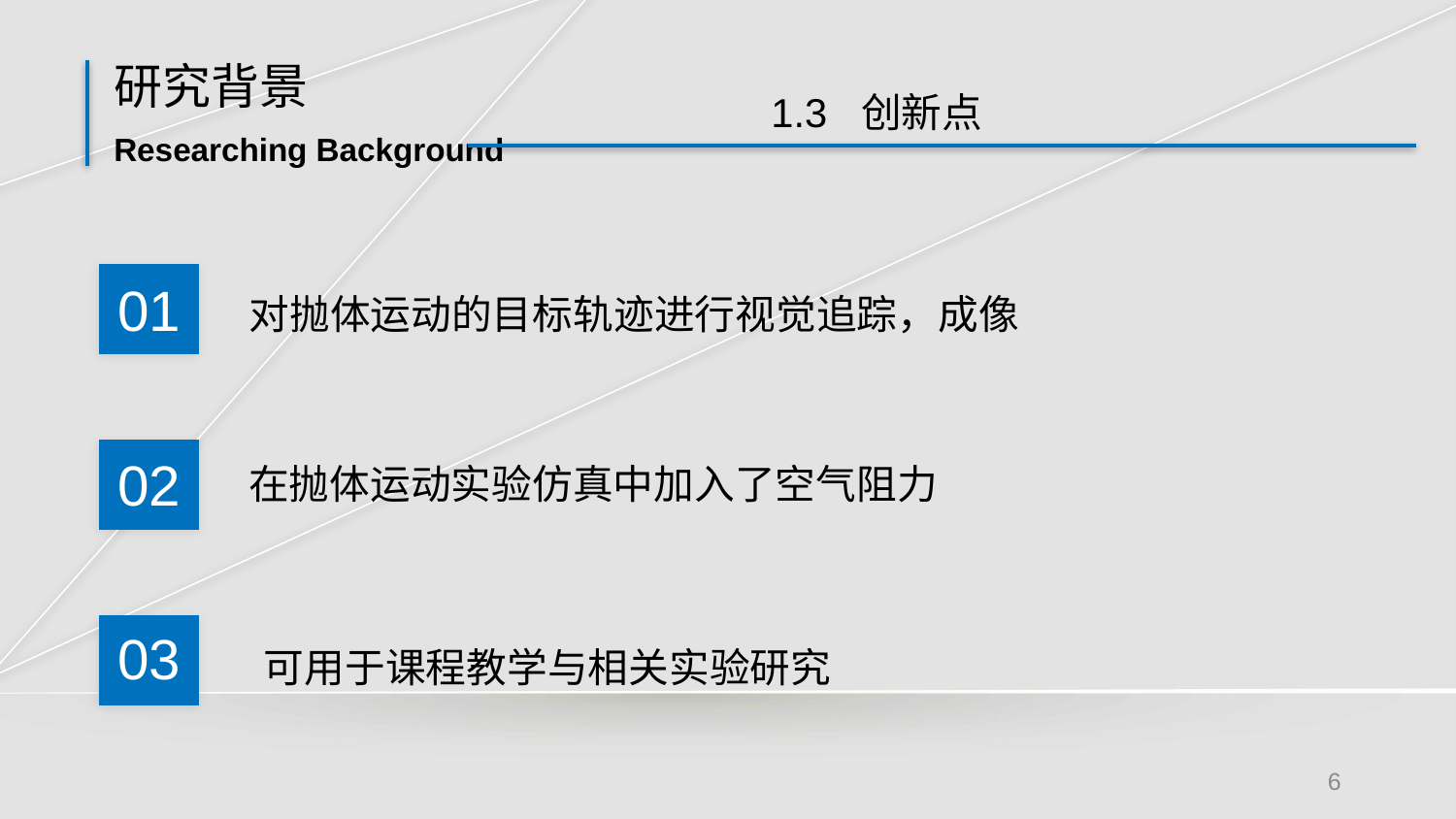

# 研究背景
1.3 创新点
Researching Background
01

对抛体运动的目标轨迹进行视觉追踪，成像
02

在抛体运动实验仿真中加入了空气阻力
03

可用于课程教学与相关实验研究
6